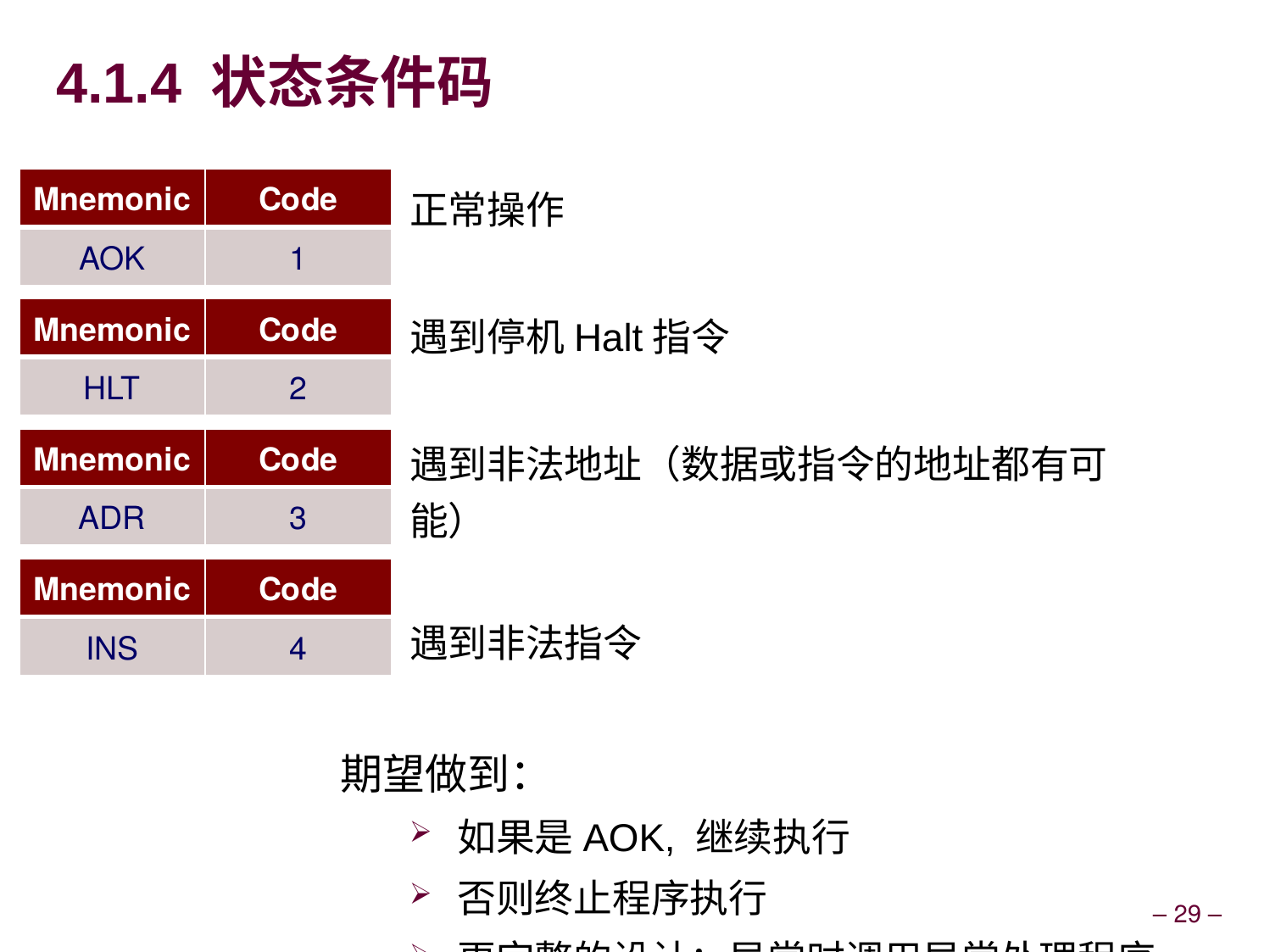

# 4.1.4 状态条件码
| Mnemonic | Code |
| --- | --- |
| AOK | 1 |
正常操作

遇到停机Halt指令

遇到非法地址（数据或指令的地址都有可能）

遇到非法指令

期望做到：
如果是AOK, 继续执行
否则终止程序执行
更完整的设计：异常时调用异常处理程序
| Mnemonic | Code |
| --- | --- |
| HLT | 2 |
| Mnemonic | Code |
| --- | --- |
| ADR | 3 |
| Mnemonic | Code |
| --- | --- |
| INS | 4 |